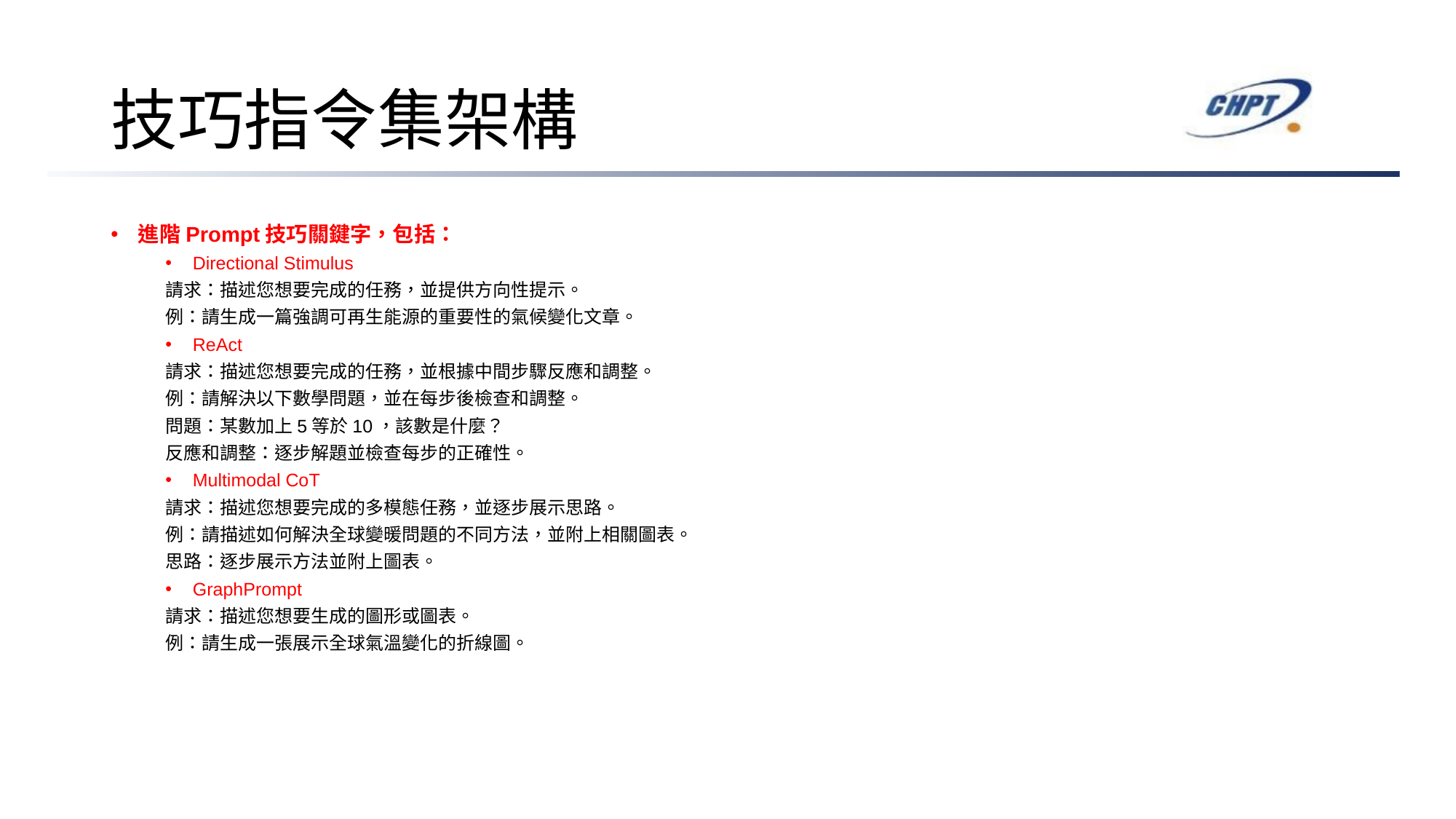

# 技巧指令集架構
進階Prompt技巧關鍵字，包括：
Directional Stimulus
請求：描述您想要完成的任務，並提供方向性提示。
例：請生成一篇強調可再生能源的重要性的氣候變化文章。
ReAct
請求：描述您想要完成的任務，並根據中間步驟反應和調整。
例：請解決以下數學問題，並在每步後檢查和調整。
問題：某數加上5等於10，該數是什麼？
反應和調整：逐步解題並檢查每步的正確性。
Multimodal CoT
請求：描述您想要完成的多模態任務，並逐步展示思路。
例：請描述如何解決全球變暖問題的不同方法，並附上相關圖表。
思路：逐步展示方法並附上圖表。
GraphPrompt
請求：描述您想要生成的圖形或圖表。
例：請生成一張展示全球氣溫變化的折線圖。